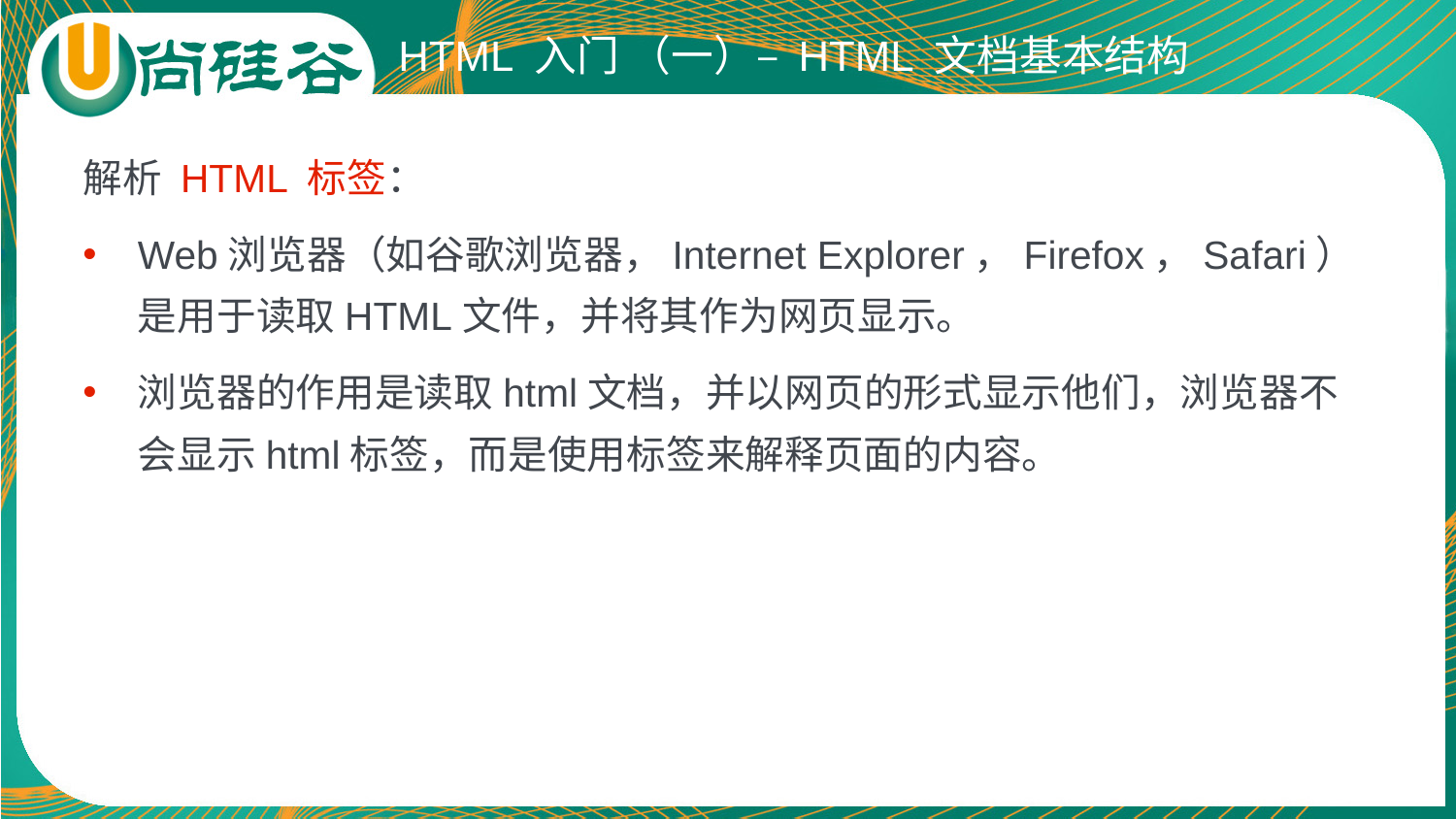

# HTML 入门 （一）– HTML 文档基本结构
解析 HTML 标签：
Web浏览器（如谷歌浏览器，Internet Explorer，Firefox，Safari）是用于读取HTML文件，并将其作为网页显示。
浏览器的作用是读取html文档，并以网页的形式显示他们，浏览器不会显示html标签，而是使用标签来解释页面的内容。